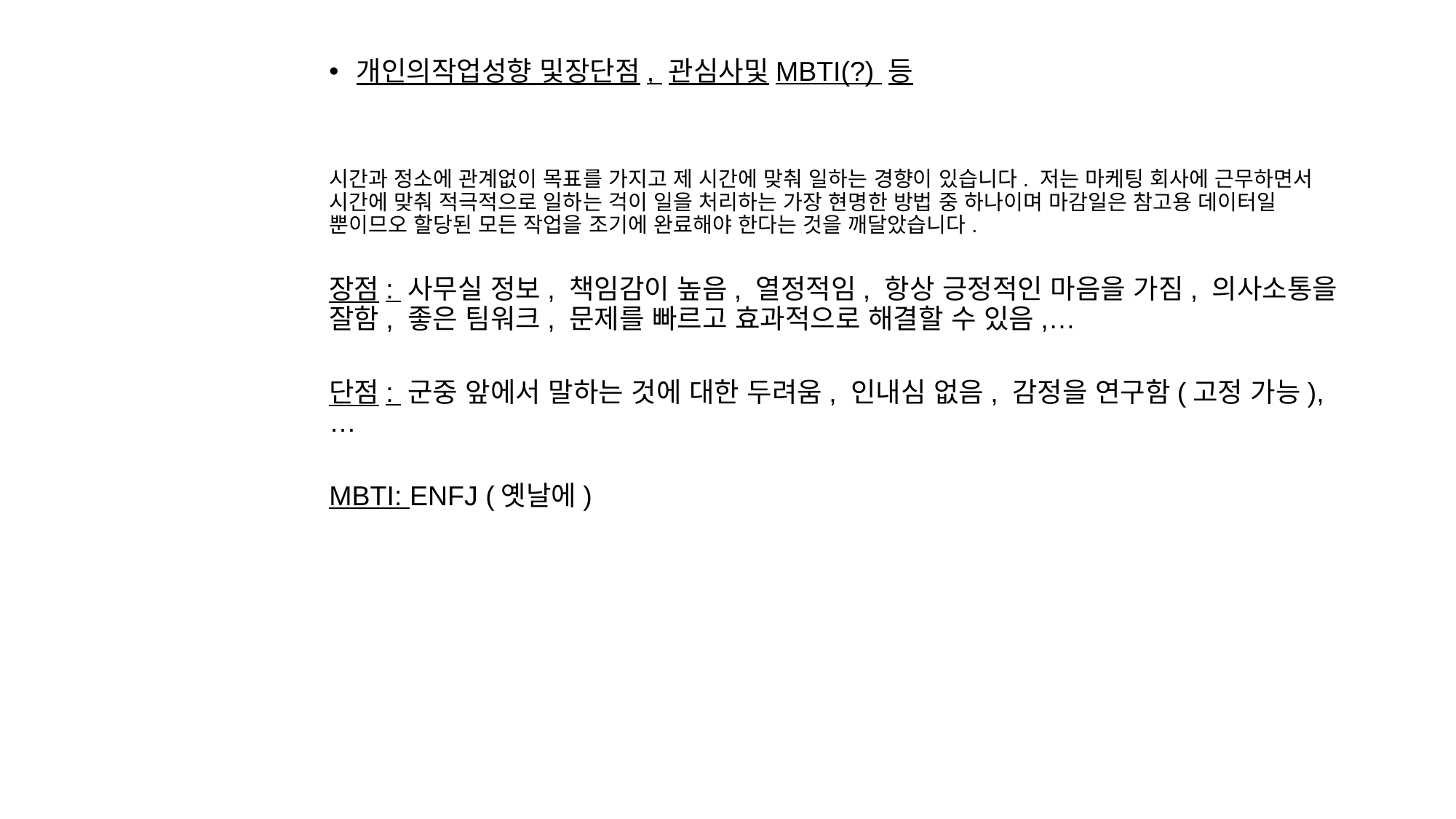

개인의작업성향 및장단점, 관심사및MBTI(?) 등

시간과 정소에 관계없이 목표를 가지고 제 시간에 맞춰 일하는 경향이 있습니다. 저는 마케팅 회사에 근무하면서 시간에 맞춰 적극적으로 일하는 걱이 일을 처리하는 가장 현명한 방법 중 하나이며 마감일은 참고용 데이터일 뿐이므오 할당된 모든 작업을 조기에 완료해야 한다는 것을 깨달았습니다.

장점: 사무실 정보, 책임감이 높음, 열정적임, 항상 긍정적인 마음을 가짐, 의사소통을 잘함, 좋은 팀워크, 문제를 빠르고 효과적으로 해결할 수 있음,…

단점: 군중 앞에서 말하는 것에 대한 두려움, 인내심 없음, 감정을 연구함(고정 가능),…

MBTI: ENFJ (옛날에)